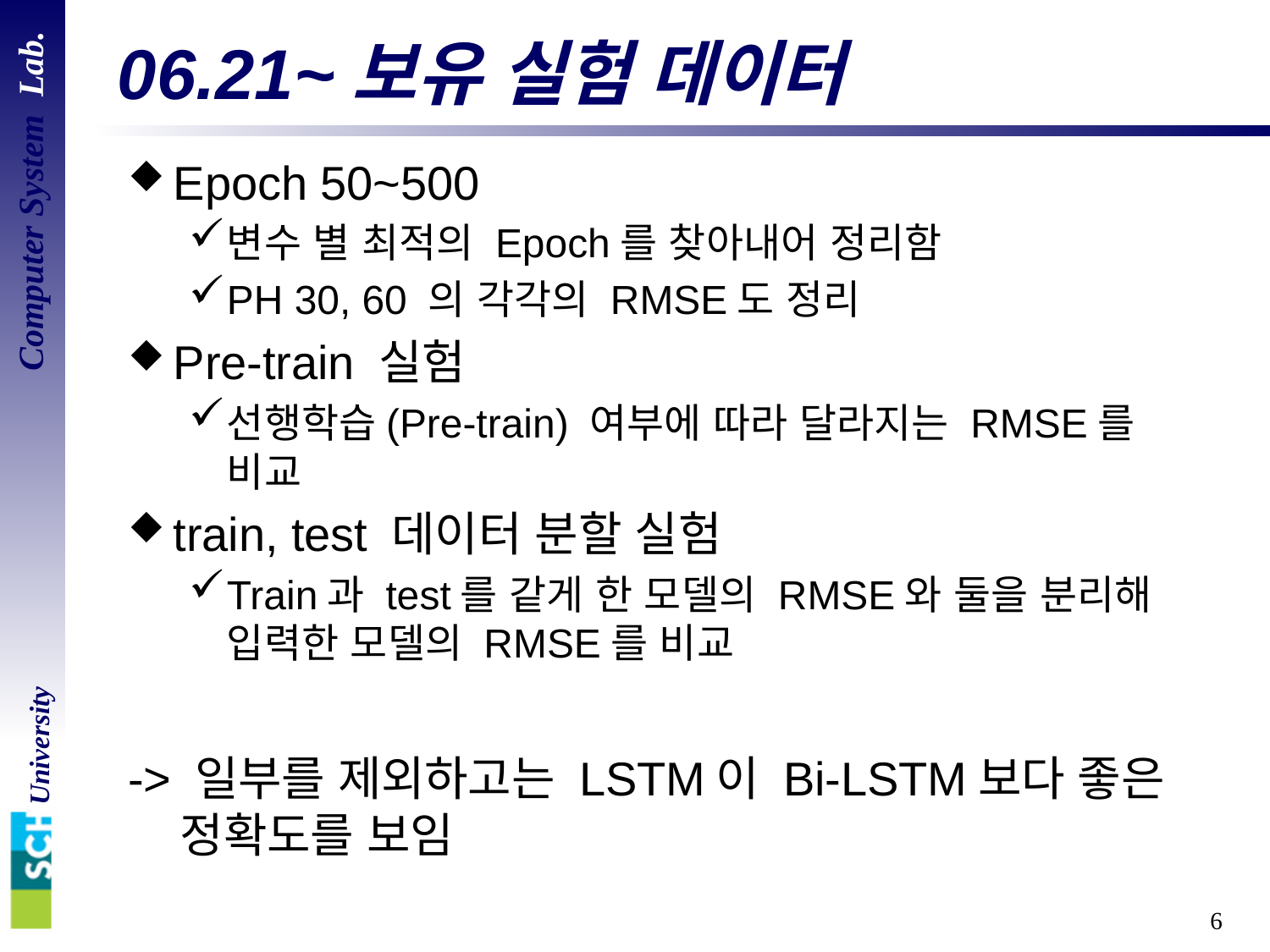

# 06.21~보유 실험 데이터
Epoch 50~500
변수 별 최적의 Epoch를 찾아내어 정리함
PH 30, 60 의 각각의 RMSE도 정리
Pre-train 실험
선행학습(Pre-train) 여부에 따라 달라지는 RMSE를
비교
train, test 데이터 분할 실험
Train과 test를 같게 한 모델의 RMSE와 둘을 분리해 입력한 모델의 RMSE를 비교

-> 일부를 제외하고는 LSTM이 Bi-LSTM보다 좋은
    정확도를 보임